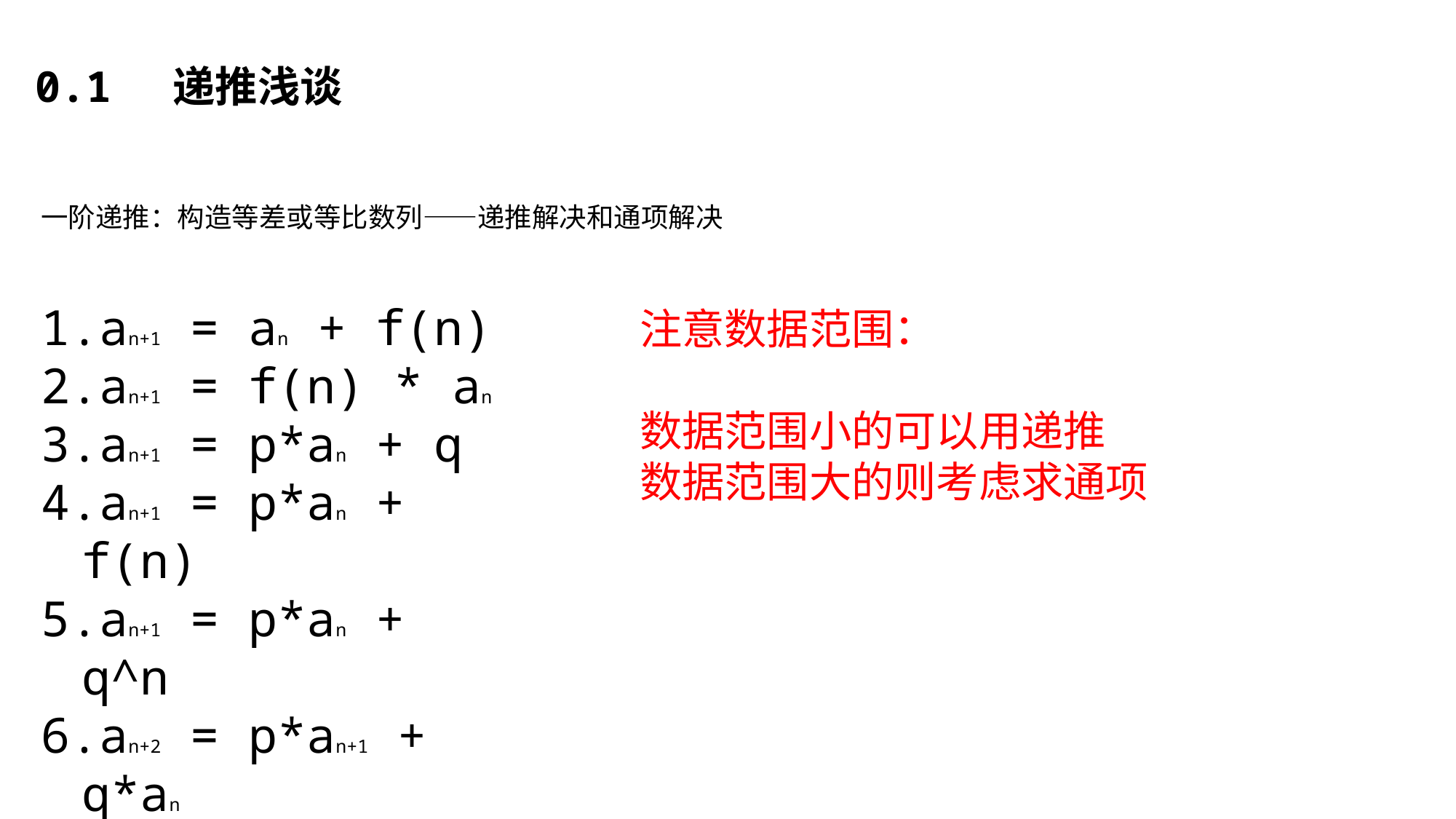

0.1  递推浅谈
一阶递推：构造等差或等比数列——递推解决和通项解决
an+1 = an + f(n)
an+1 = f(n) * an
an+1 = p*an + q
an+1 = p*an + f(n)
an+1 = p*an + q^n
an+2 = p*an+1 + q*an
……
注意数据范围：

数据范围小的可以用递推
数据范围大的则考虑求通项